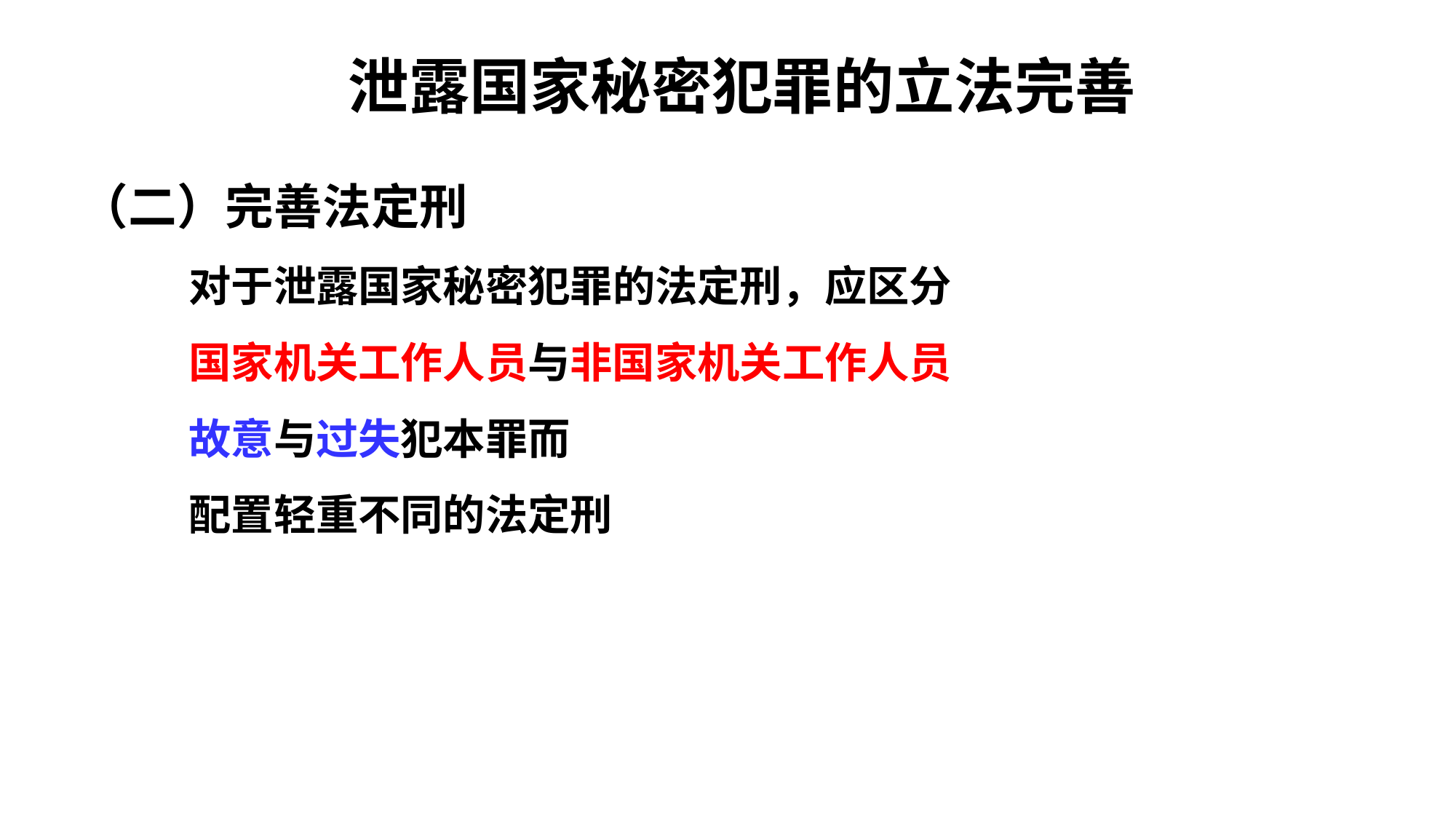

# 泄露国家秘密犯罪的立法完善
（二）完善法定刑
	对于泄露国家秘密犯罪的法定刑，应区分
	国家机关工作人员与非国家机关工作人员
	故意与过失犯本罪而
	配置轻重不同的法定刑